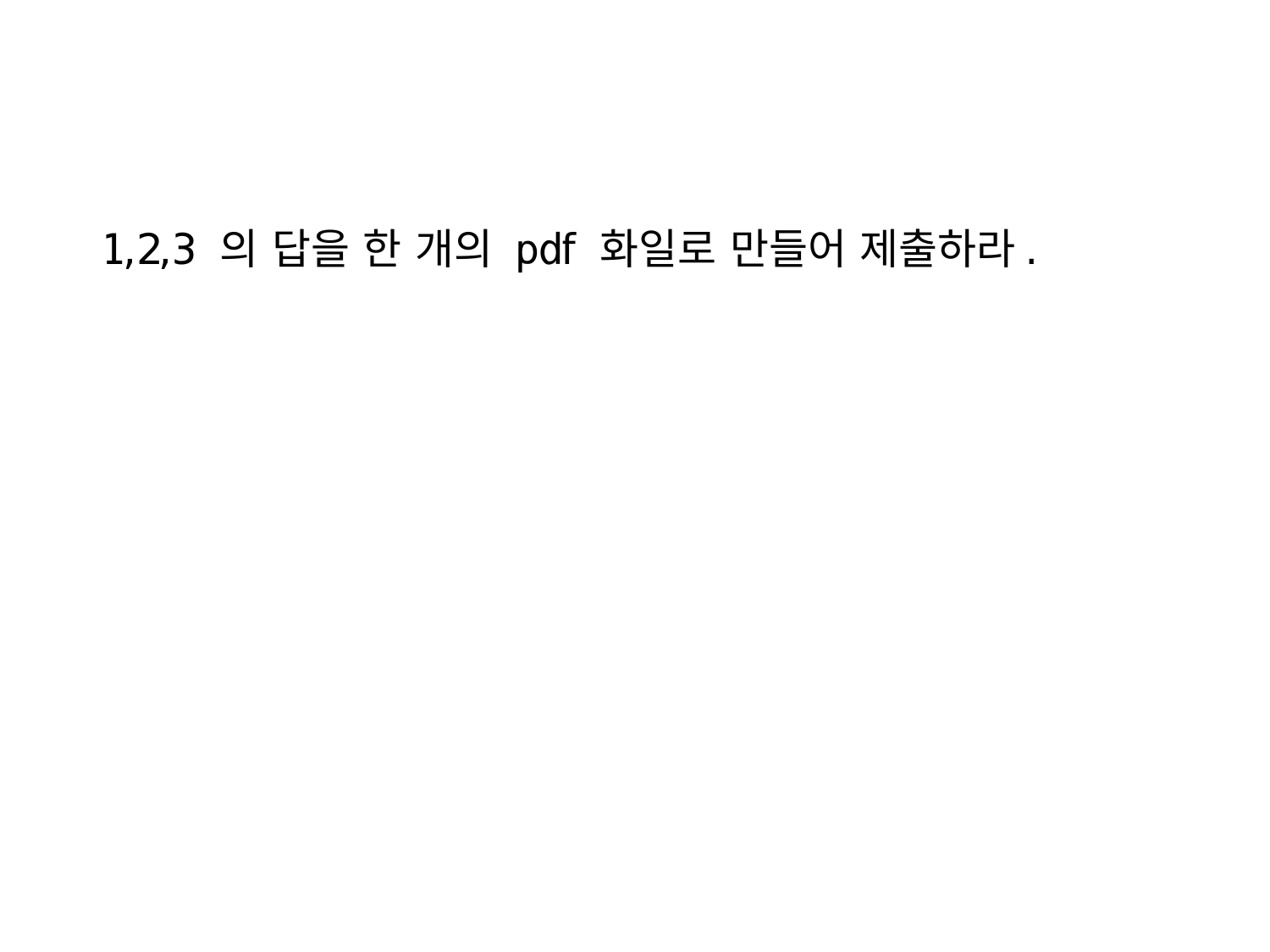

#
1,2,3 의 답을 한 개의 pdf 화일로 만들어 제출하라.